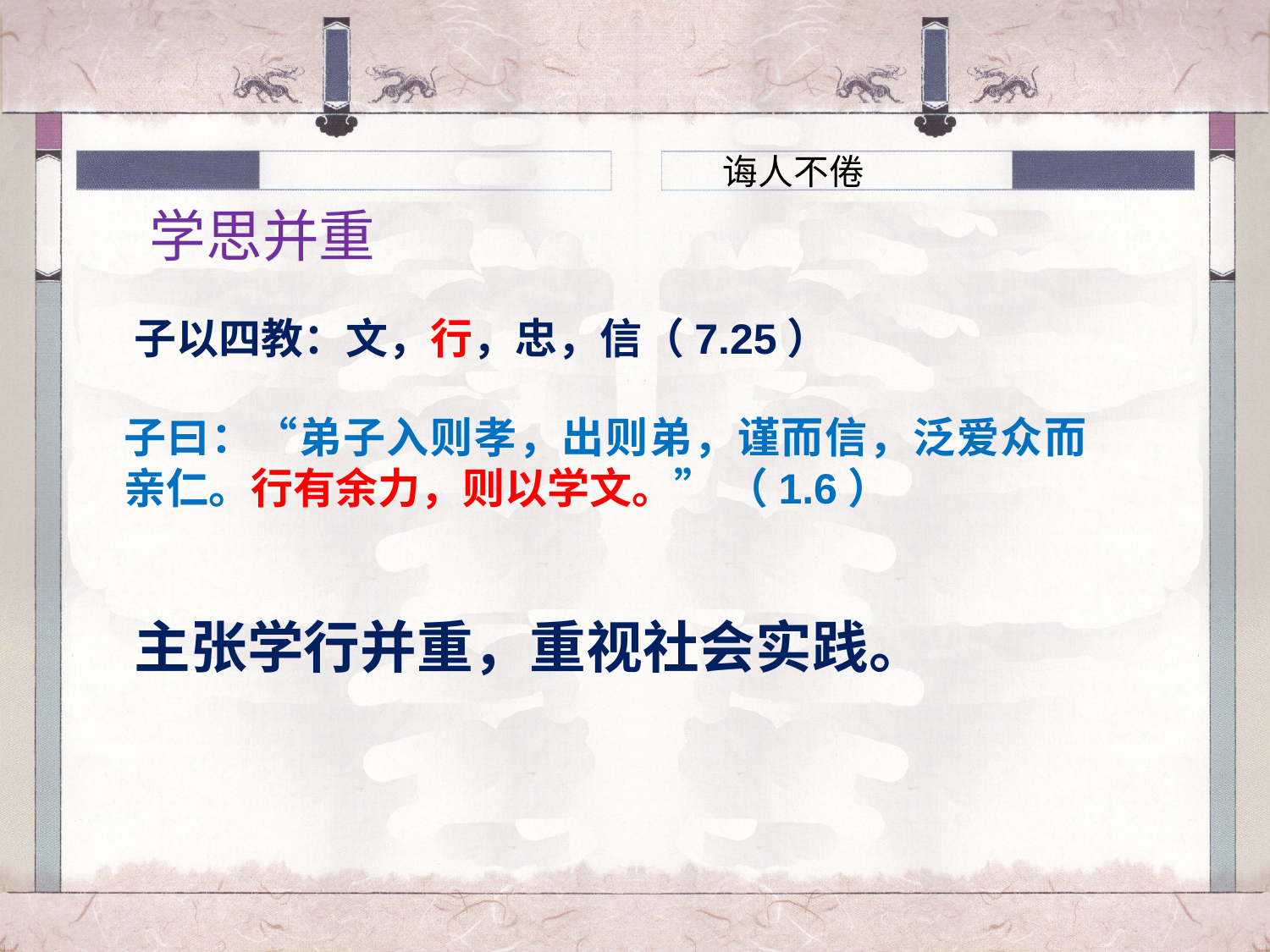

诲人不倦
学思并重
子以四教：文，行，忠，信（7.25）
子曰：“弟子入则孝，出则弟，谨而信，泛爱众而亲仁。行有余力，则以学文。” （1.6）
主张学行并重，重视社会实践。